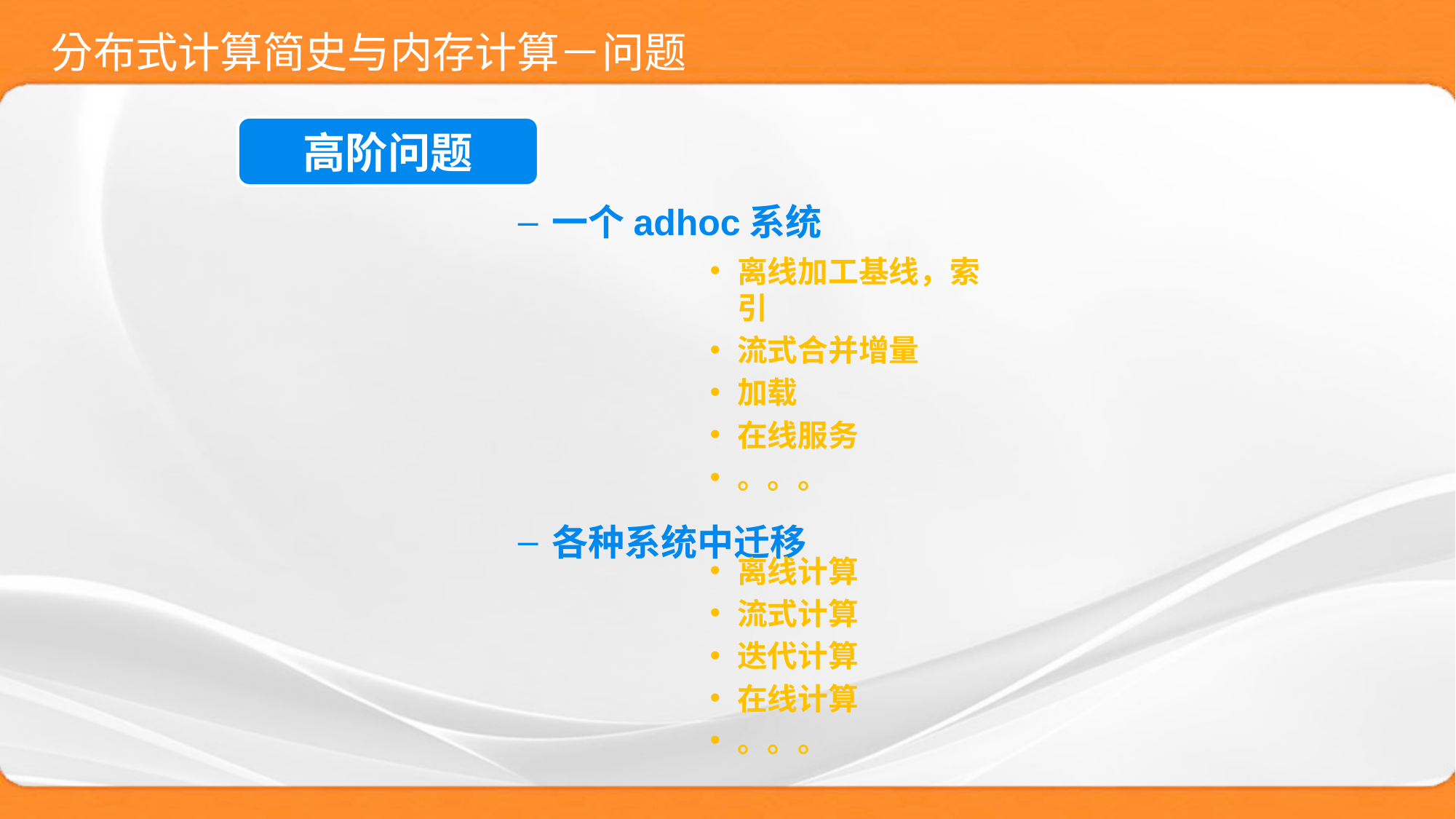

# 分布式计算简史与内存计算－问题
高阶问题

一个adhoc系统

各种系统中迁移

离线加工基线，索引
流式合并增量
加载
在线服务
。。。

离线计算
流式计算
迭代计算
在线计算
。。。